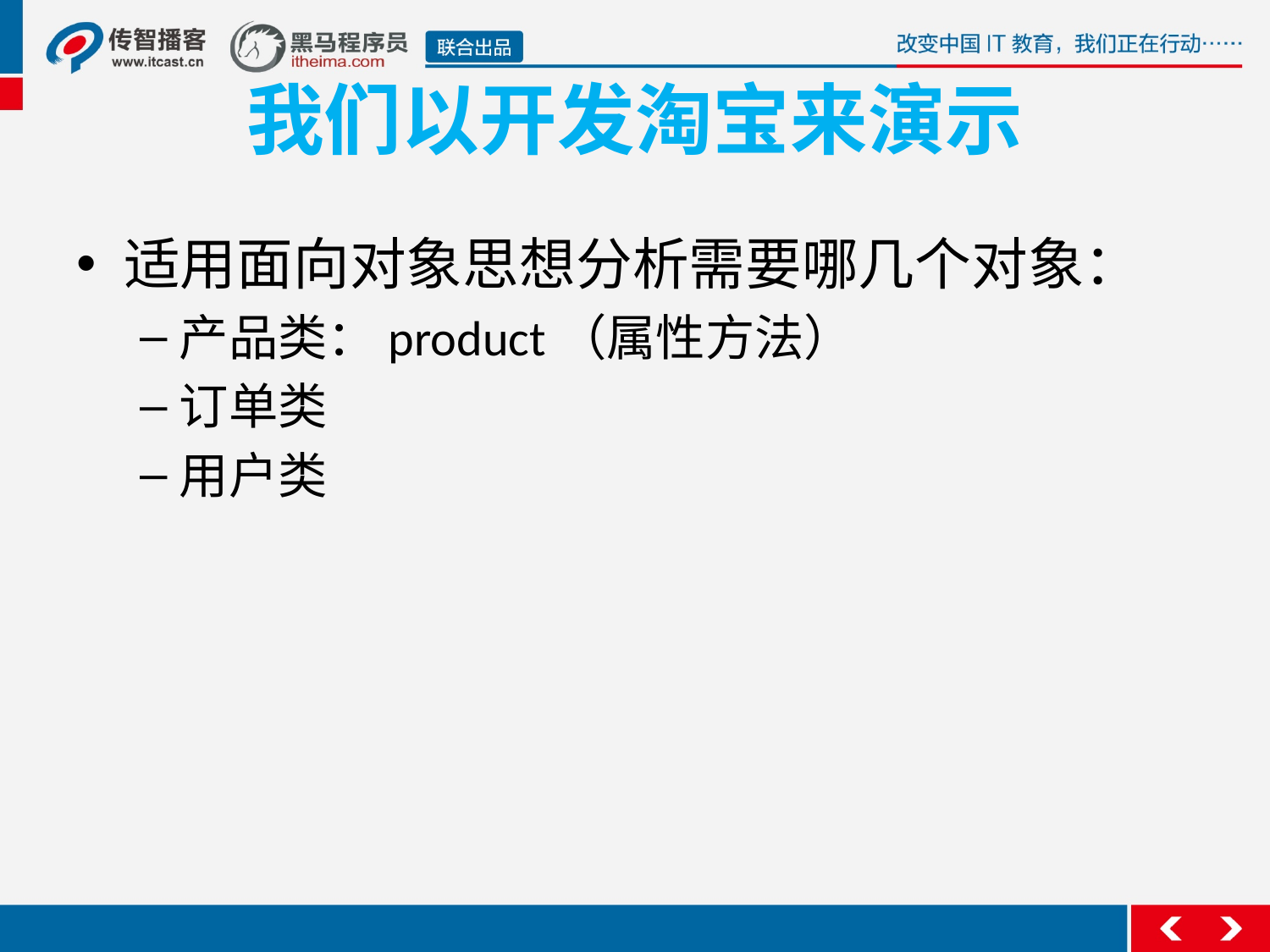

# 我们以开发淘宝来演示
适用面向对象思想分析需要哪几个对象：
产品类：product（属性方法）
订单类
用户类